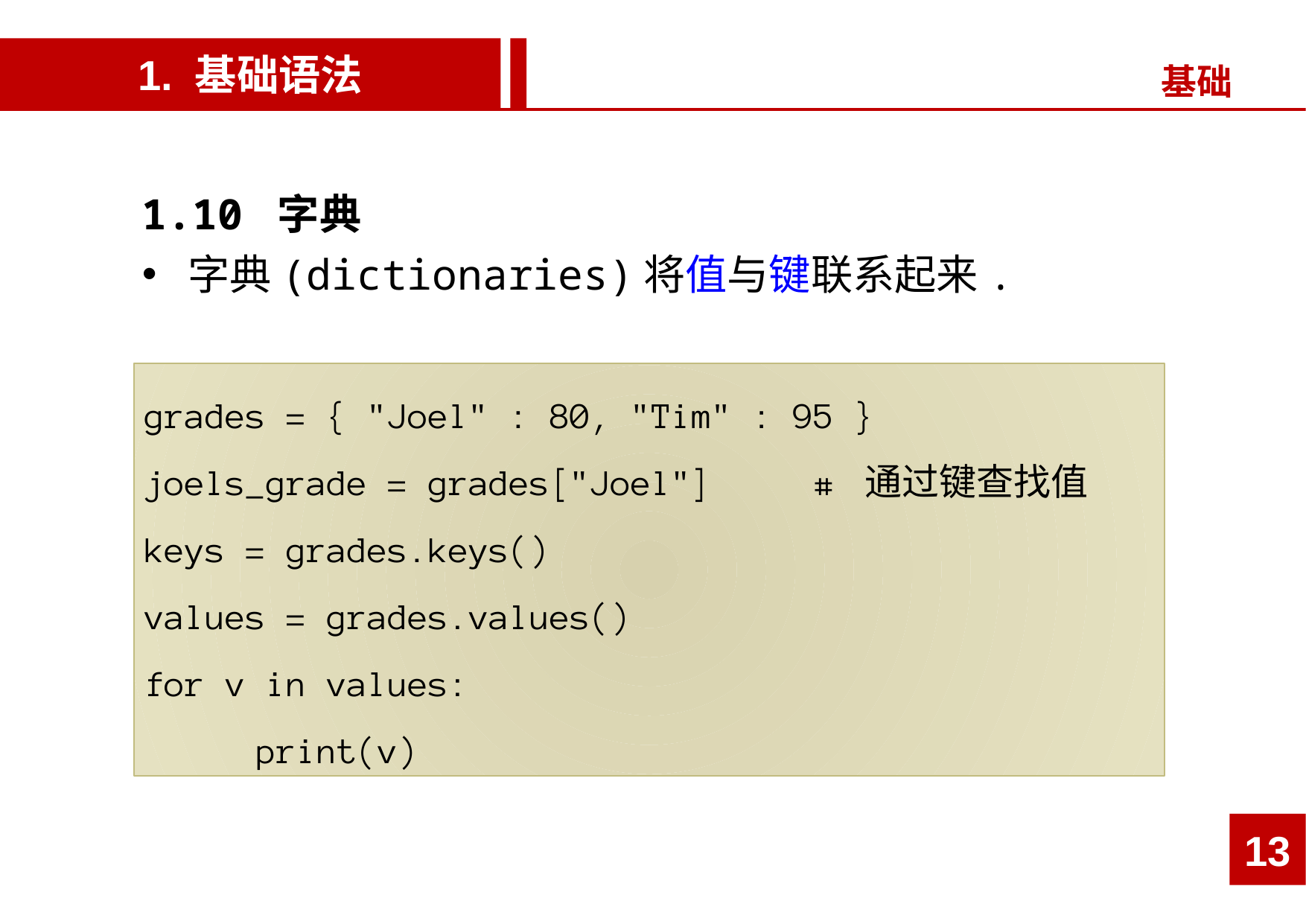

1. 基础语法

基础
1.10 字典
 字典(dictionaries)将值与键联系起来.
grades = { "Joel" : 80, "Tim" : 95 }
joels_grade = grades["Joel"] 	# 通过键查找值
keys = grades.keys()
values = grades.values()
for v in values:
	print(v)
13